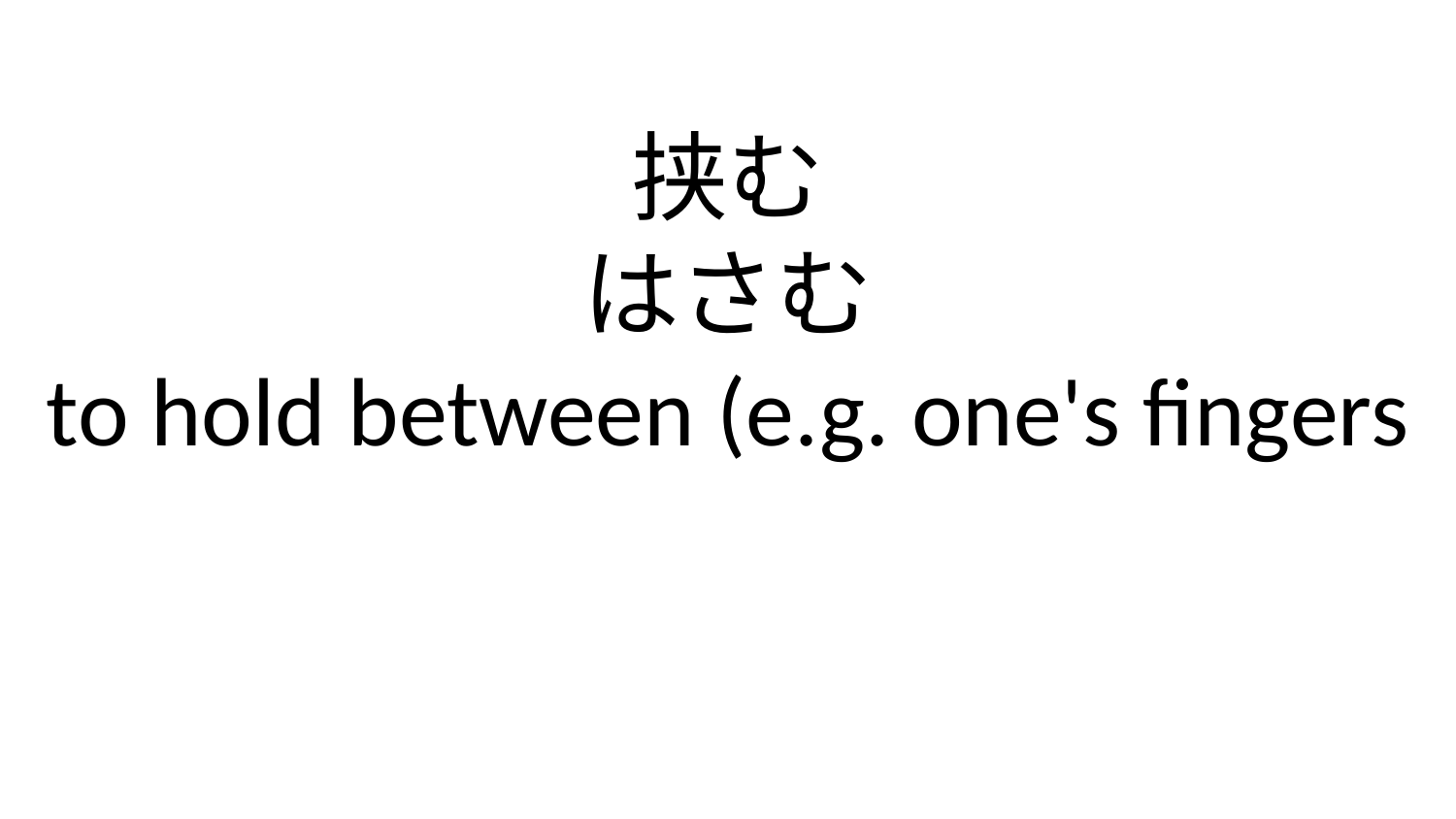

挟む
はさむ
to hold between (e.g. one's fingers